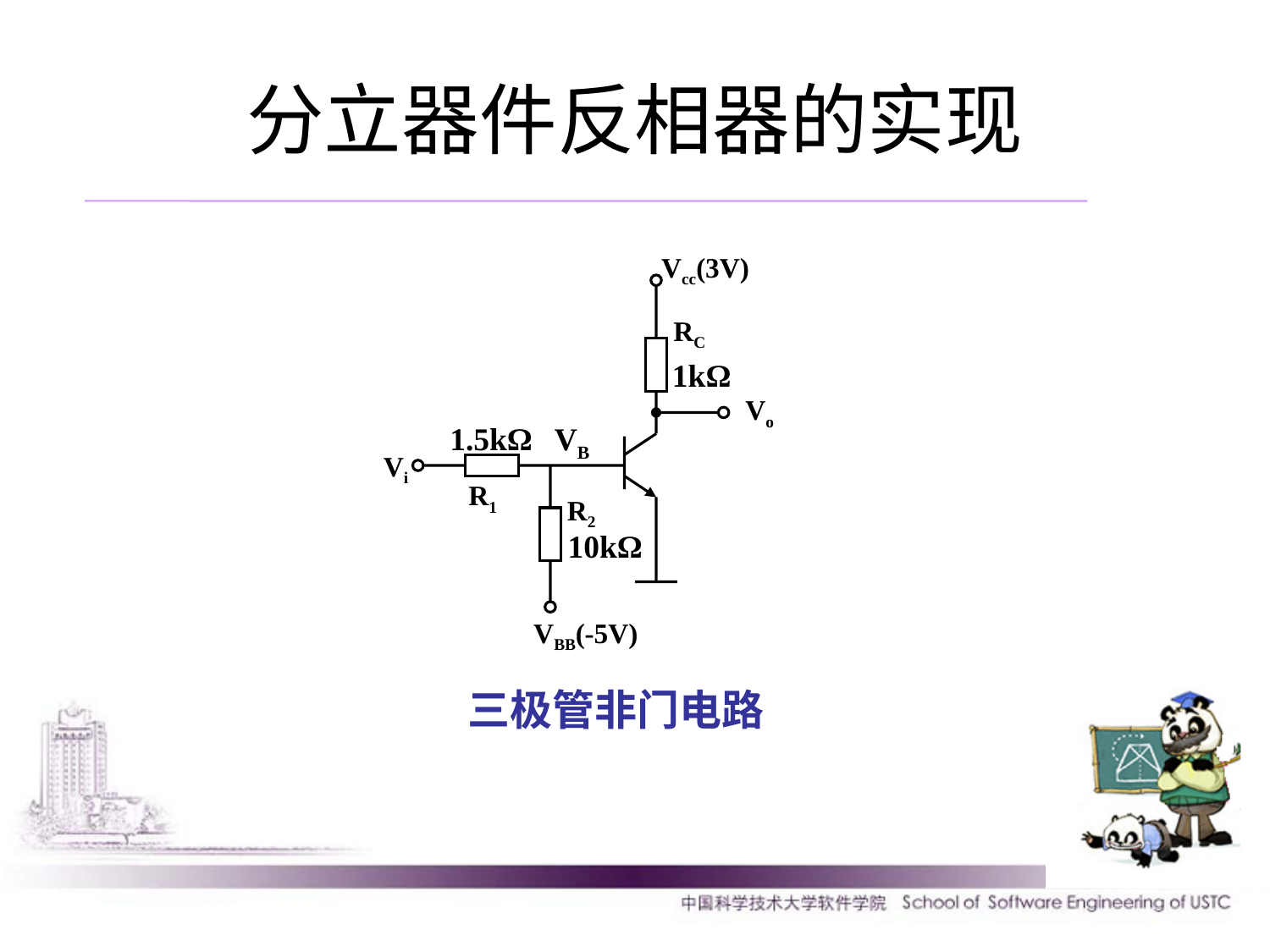

# 分立器件反相器的实现
Vcc(3V)

RC

1kΩ
Vo

1.5kΩ

Vi

R1

R2

10kΩ

VBB(-5V)
三极管非门电路
VB